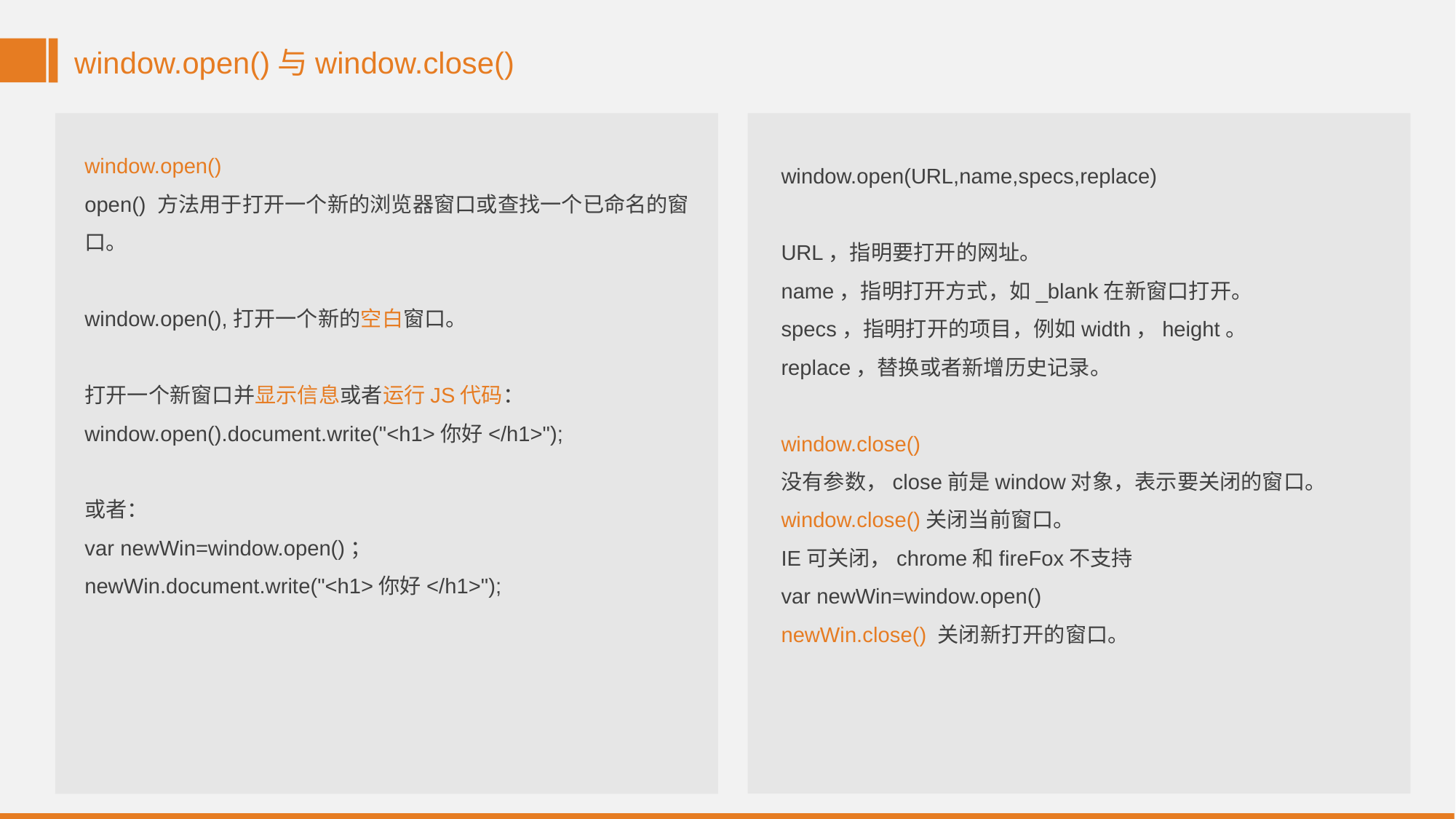

window.open()与window.close()

window.open()
open() 方法用于打开一个新的浏览器窗口或查找一个已命名的窗口。

window.open(),打开一个新的空白窗口。

打开一个新窗口并显示信息或者运行JS代码：
window.open().document.write("<h1>你好</h1>");

或者：
var newWin=window.open()；
newWin.document.write("<h1>你好</h1>");

window.open(URL,name,specs,replace)

URL，指明要打开的网址。
name，指明打开方式，如_blank在新窗口打开。
specs，指明打开的项目，例如width，height。
replace，替换或者新增历史记录。

window.close()
没有参数，close前是window对象，表示要关闭的窗口。
window.close()关闭当前窗口。
IE可关闭，chrome和fireFox不支持
var newWin=window.open()
newWin.close() 关闭新打开的窗口。